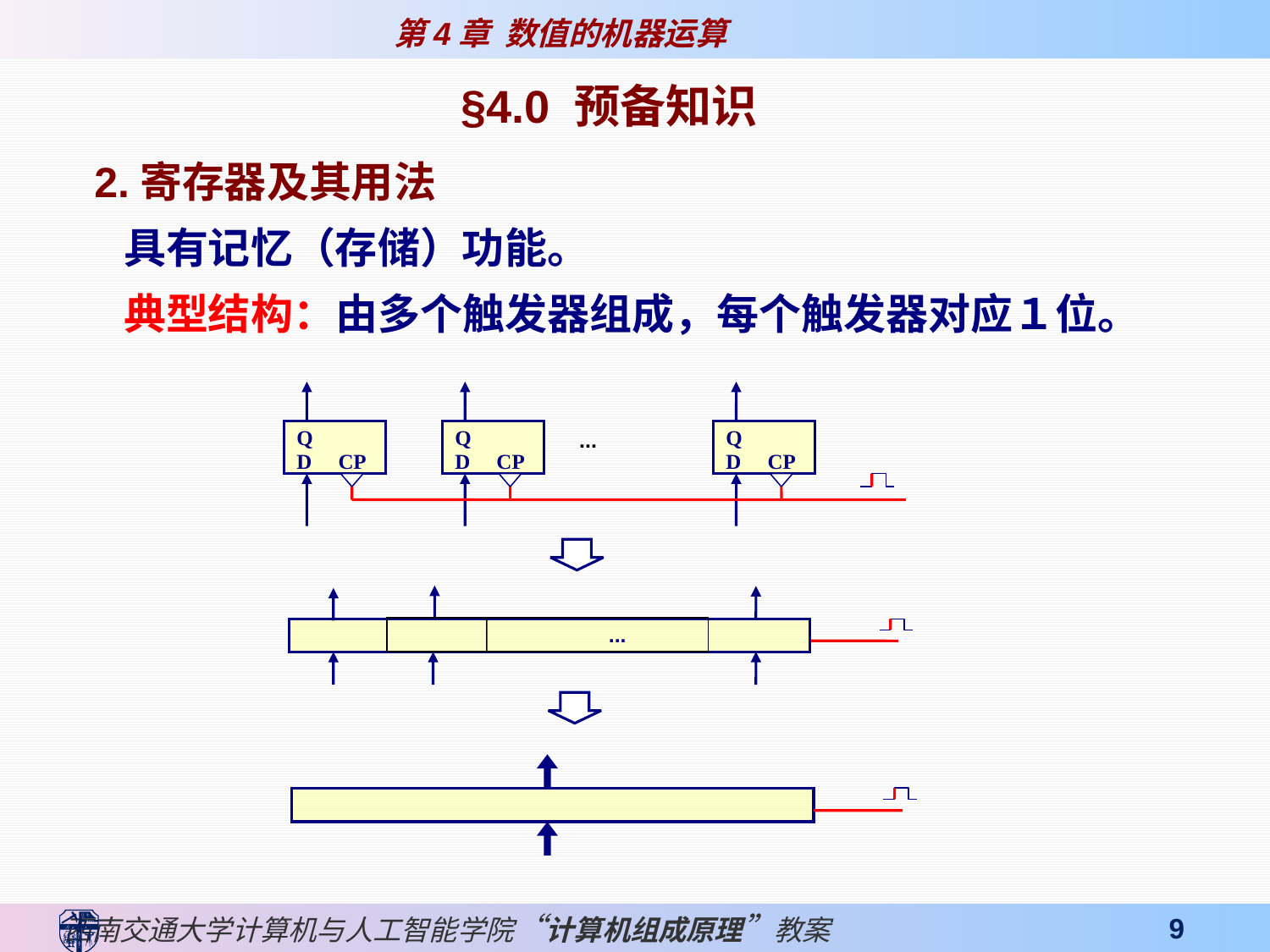

§4.0 预备知识
    2.寄存器及其用法
       具有记忆（存储）功能。
       典型结构：由多个触发器组成，每个触发器对应１位。

Q
D     CP
Q
D     CP
...
Q
D     CP

...